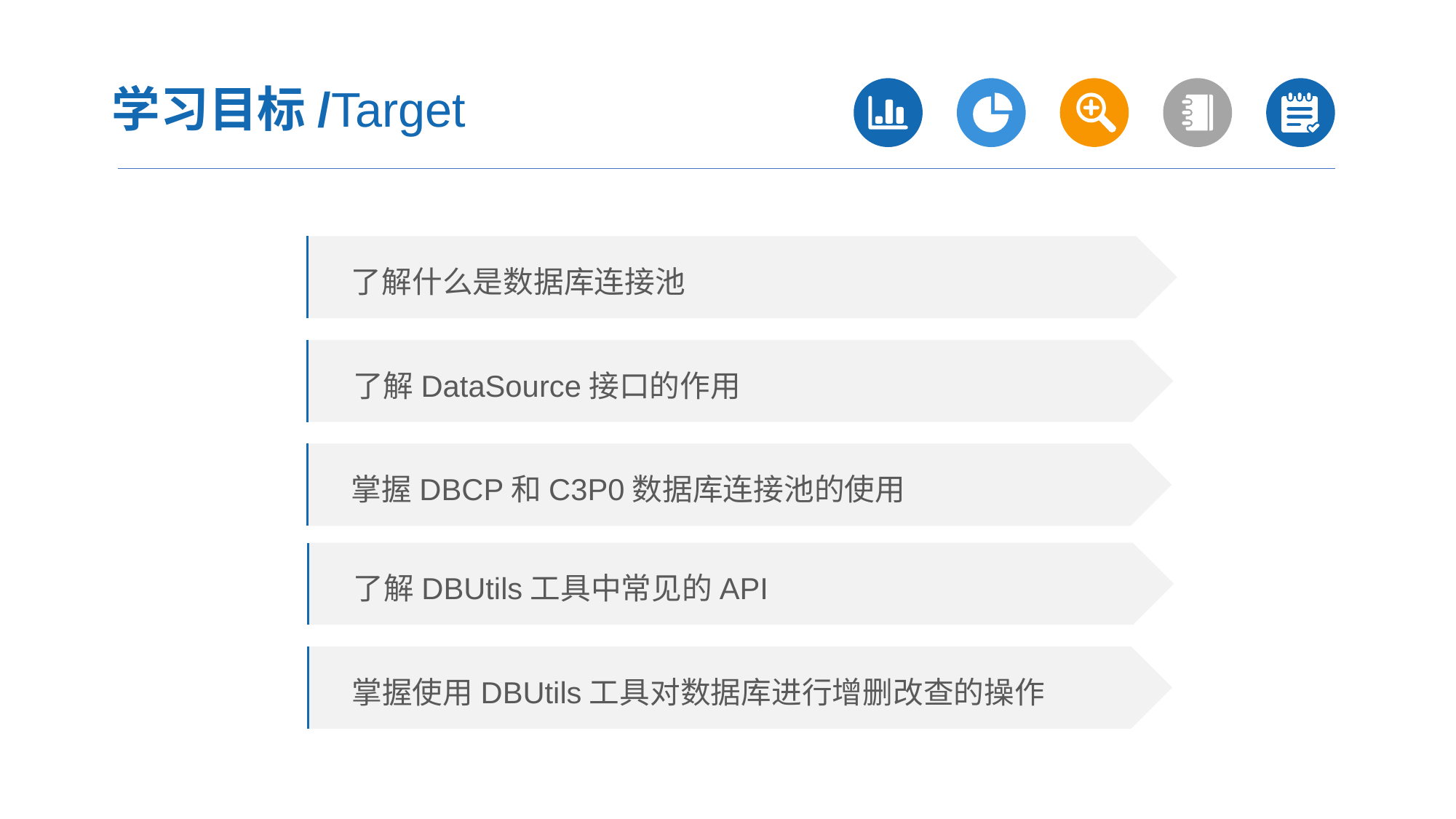

学习目标/Target
    了解什么是数据库连接池

    了解DataSource接口的作用
    掌握DBCP和C3P0数据库连接池的使用

    了解DBUtils工具中常见的API
    掌握使用DBUtils工具对数据库进行增删改查的操作